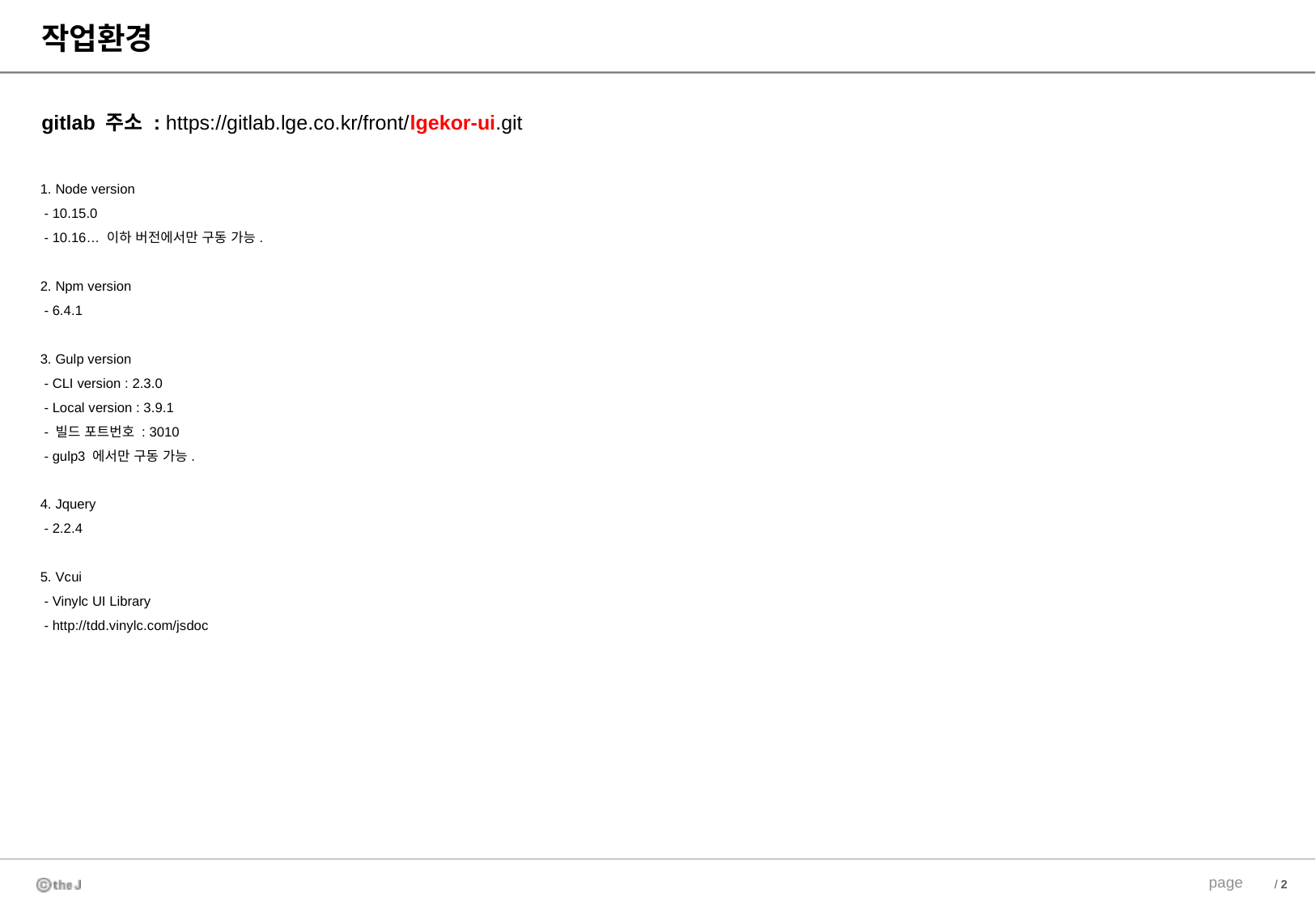

작업환경
gitlab 주소 : https://gitlab.lge.co.kr/front/lgekor-ui.git
1. Node version
 - 10.15.0
 - 10.16… 이하 버전에서만 구동 가능.

2. Npm version
 - 6.4.1

3. Gulp version
 - CLI version : 2.3.0
 - Local version : 3.9.1
 - 빌드 포트번호 : 3010
 - gulp3 에서만 구동 가능.

4. Jquery
 - 2.2.4

5. Vcui
 - Vinylc UI Library
 - http://tdd.vinylc.com/jsdoc